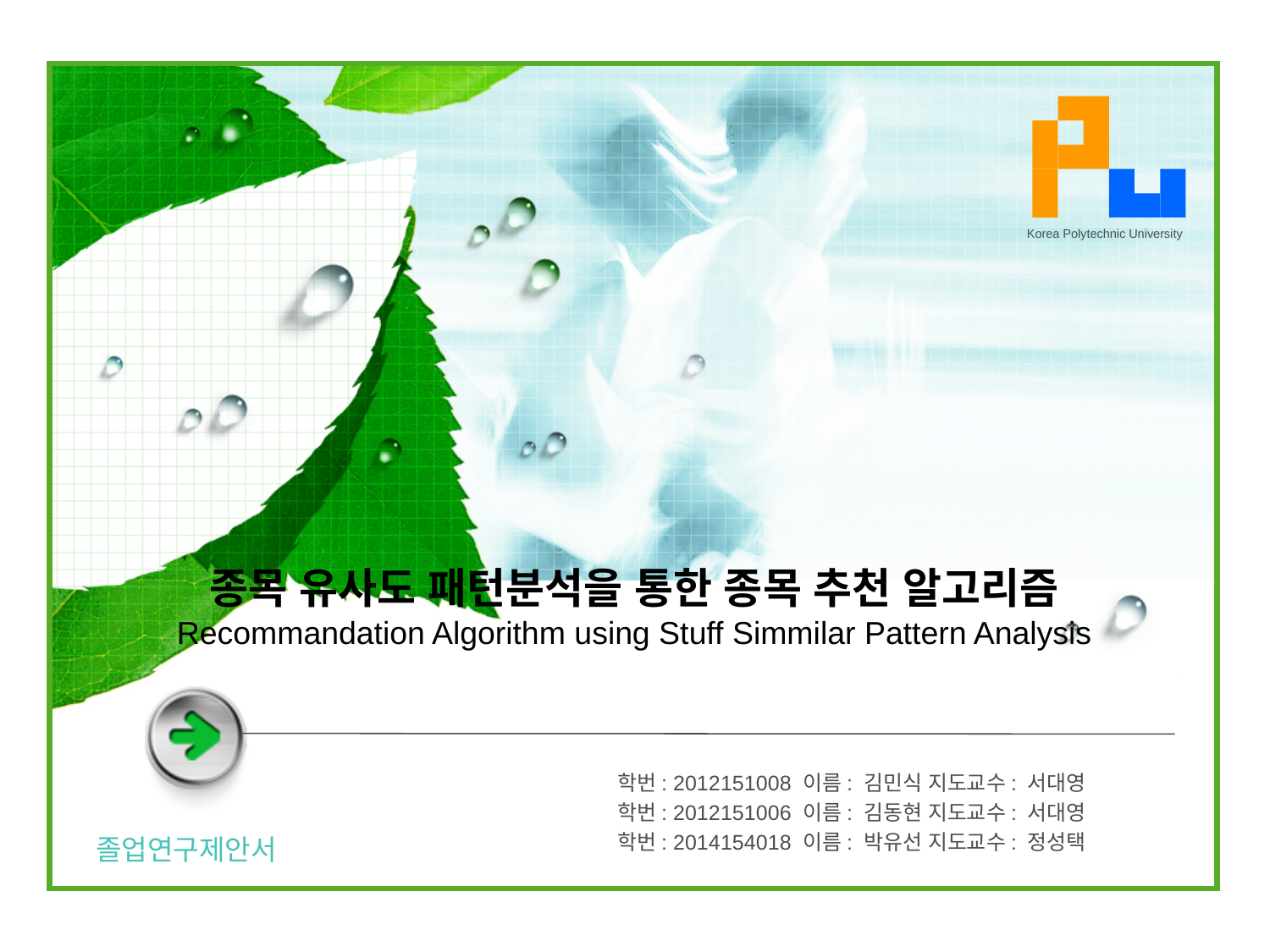

# 종목 유사도 패턴분석을 통한 종목 추천 알고리즘 Recommandation Algorithm using Stuff Simmilar Pattern Analysis
학번: 2012151008 이름: 김민식 지도교수: 서대영
학번: 2012151006 이름: 김동현 지도교수: 서대영
학번: 2014154018 이름: 박유선 지도교수: 정성택
졸업연구제안서